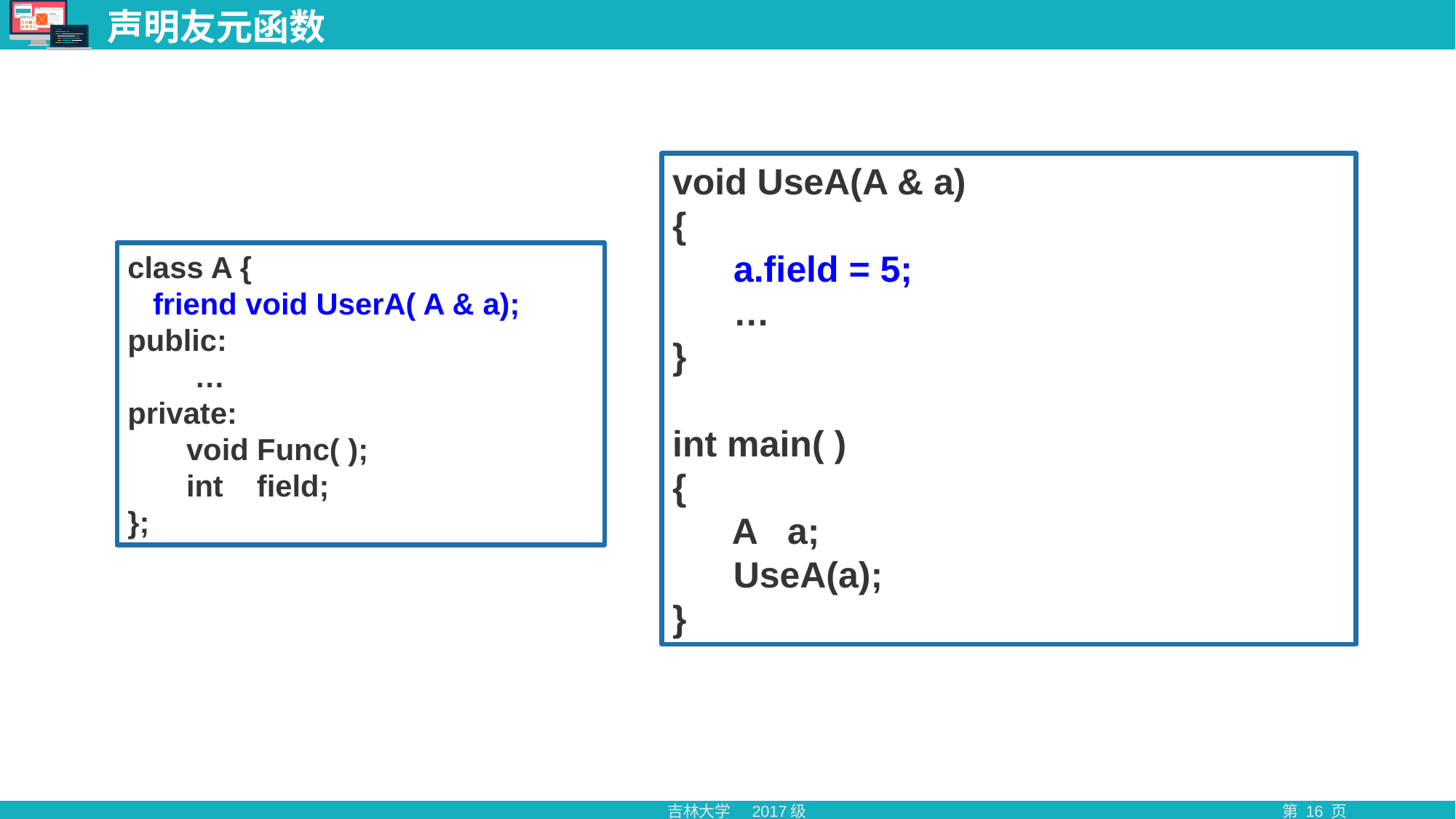

# 声明友元函数
void UseA(A & a)
{
      a.field = 5;
      …
}
int main( )
{
      A   a;
      UseA(a);
}
class A {
   friend void UserA( A & a);
public:
        …
private:
       void Func( );
       int    field;
};